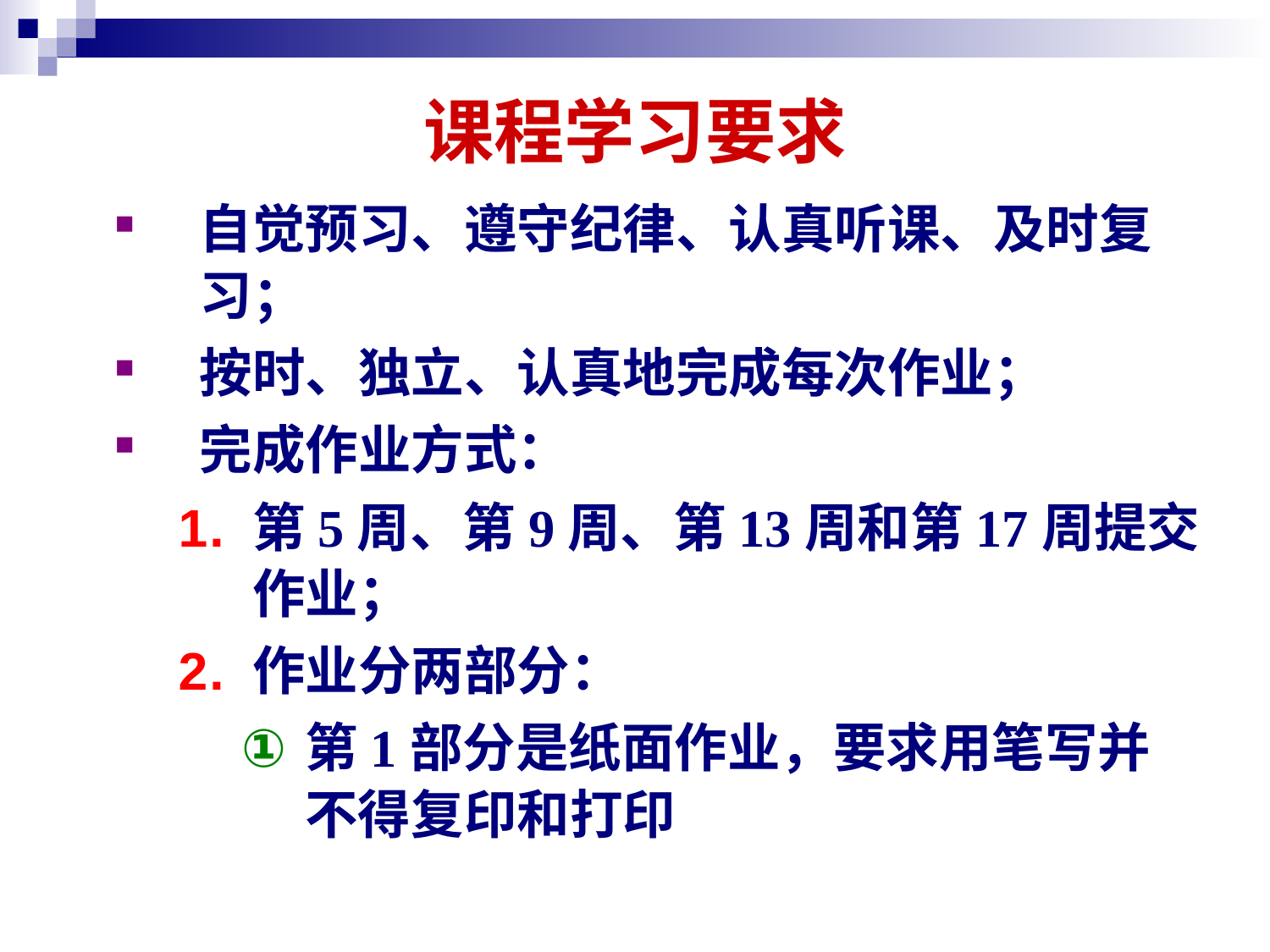

# 课程学习要求
自觉预习、遵守纪律、认真听课、及时复习；
按时、独立、认真地完成每次作业；
完成作业方式：
第5周、第9周、第13周和第17周提交作业；
作业分两部分：
第1部分是纸面作业，要求用笔写并不得复印和打印